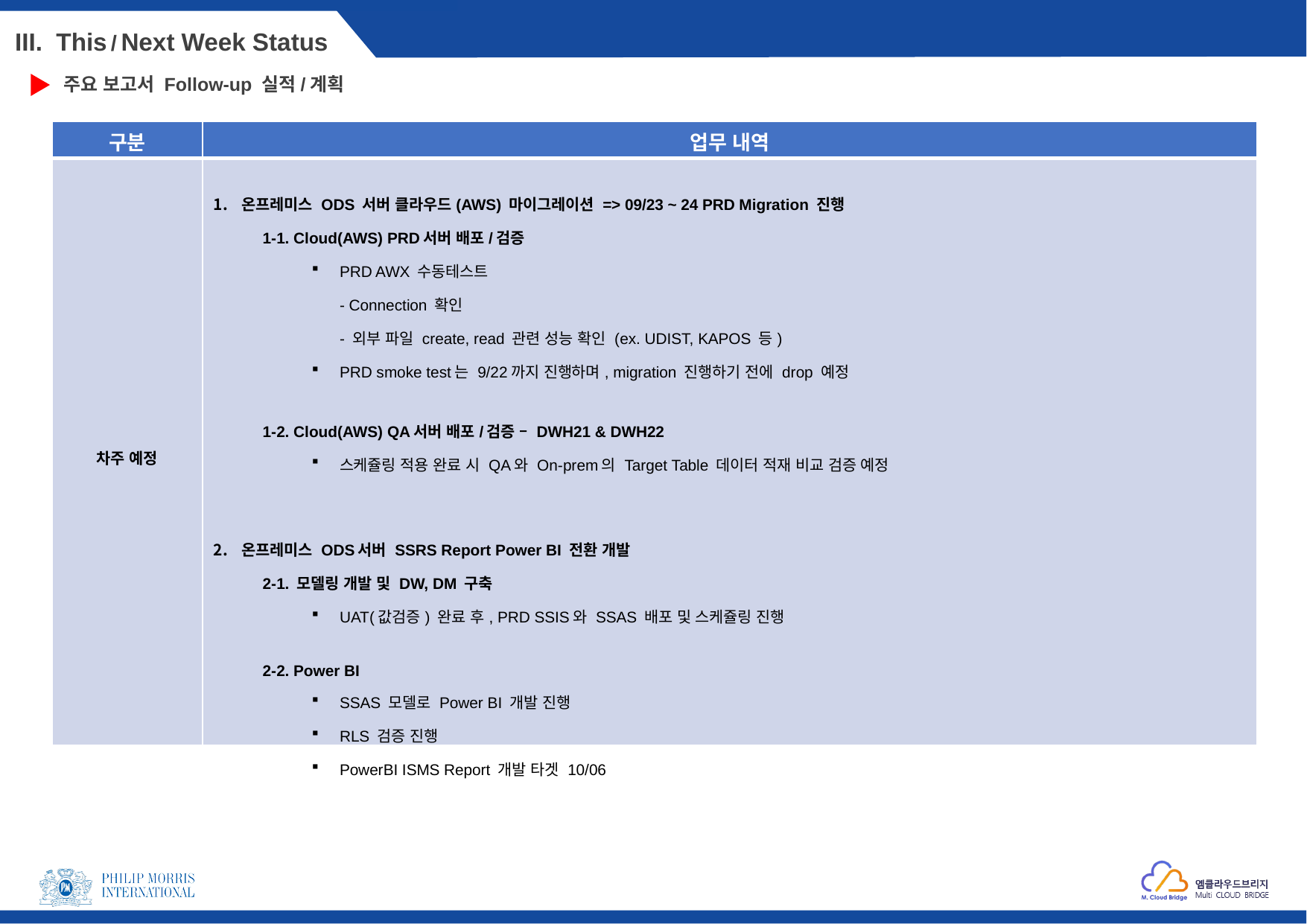

III.  This / Next Week Status
주요 보고서 Follow-up 실적/계획

| 구분 | 업무 내역 |
| --- | --- |
| 차주 예정 | 온프레미스 ODS 서버 클라우드(AWS) 마이그레이션 => 09/23 ~ 24 PRD Migration 진행 1-1. Cloud(AWS) PRD서버 배포/검증 PRD AWX 수동테스트 - Connection 확인 - 외부 파일 create, read 관련 성능 확인 (ex. UDIST, KAPOS 등) PRD smoke test는 9/22까지 진행하며, migration 진행하기 전에 drop 예정 1-2. Cloud(AWS) QA서버 배포/검증 – DWH21 & DWH22 스케쥴링 적용 완료 시 QA와 On-prem의 Target Table 데이터 적재 비교 검증 예정 온프레미스 ODS서버 SSRS Report Power BI 전환 개발 2-1. 모델링 개발 및 DW, DM 구축 UAT(값검증) 완료 후, PRD SSIS와 SSAS 배포 및 스케쥴링 진행 2-2. Power BI SSAS 모델로 Power BI 개발 진행 RLS 검증 진행 PowerBI ISMS Report 개발 타겟 10/06 |